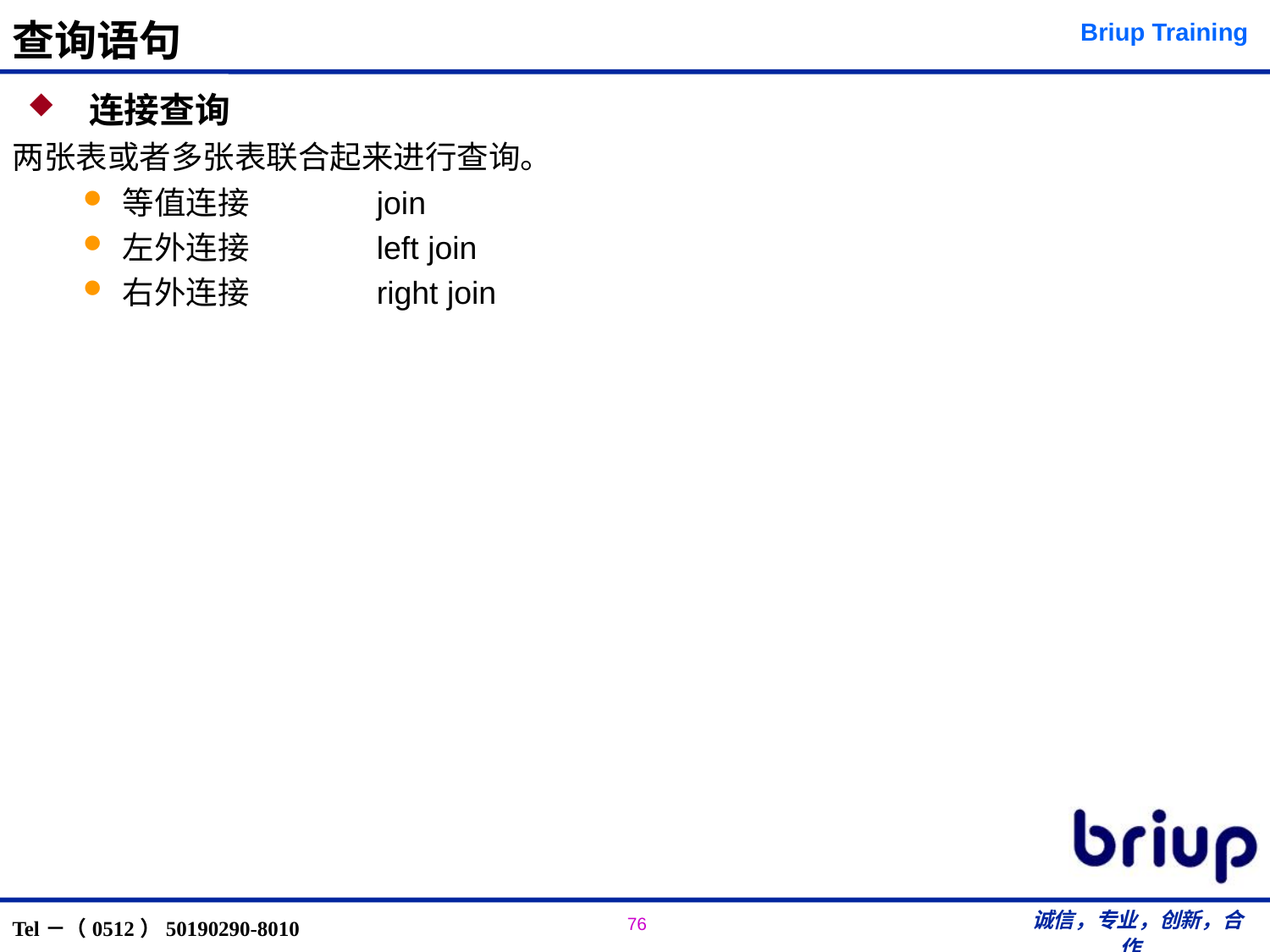

# 查询语句
 连接查询
两张表或者多张表联合起来进行查询。
等值连接	join
左外连接	left join
右外连接	right join